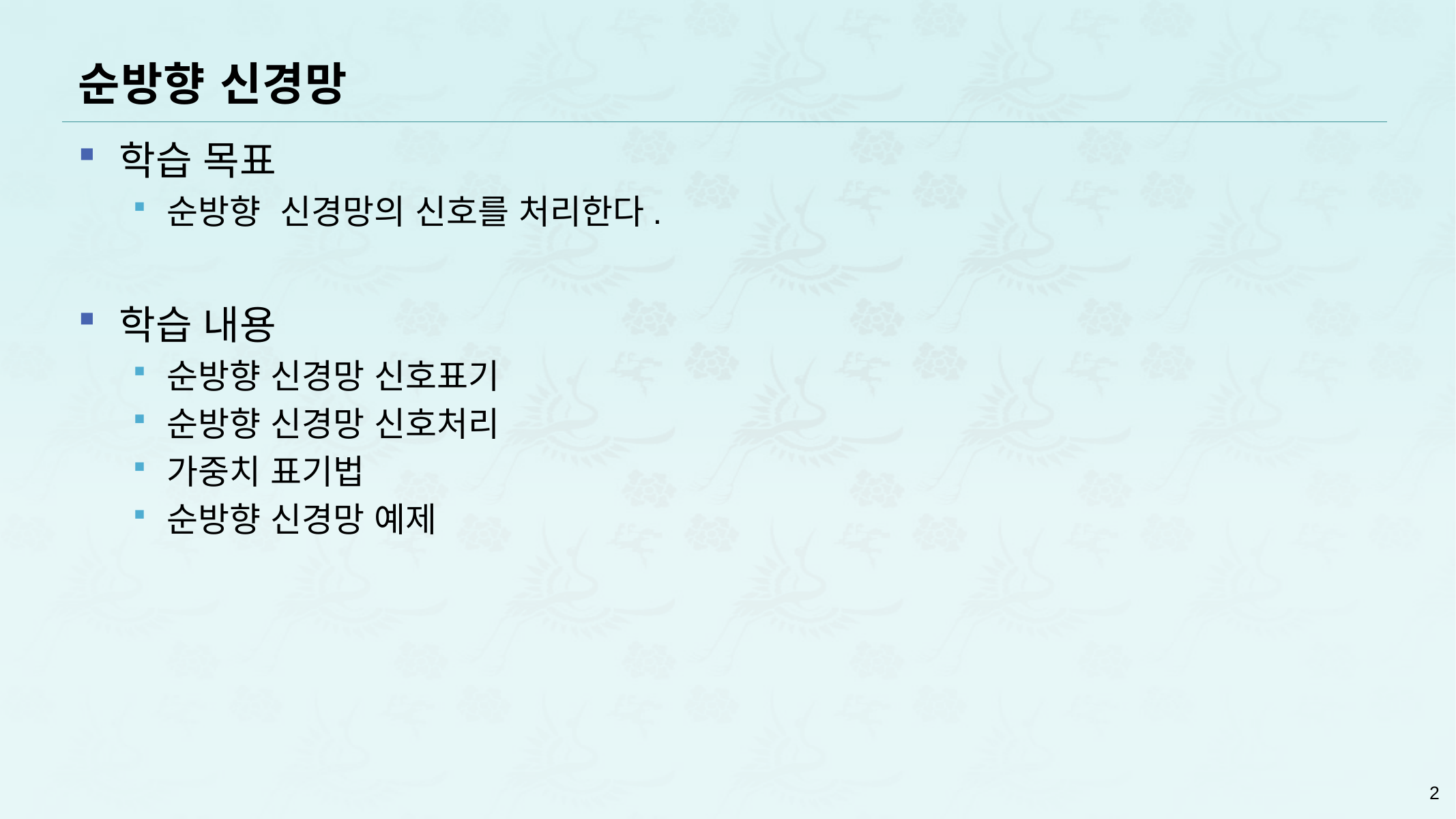

# 순방향 신경망
학습 목표
순방향  신경망의 신호를 처리한다.

학습 내용
순방향 신경망 신호표기
순방향 신경망 신호처리
가중치 표기법
순방향 신경망 예제
2